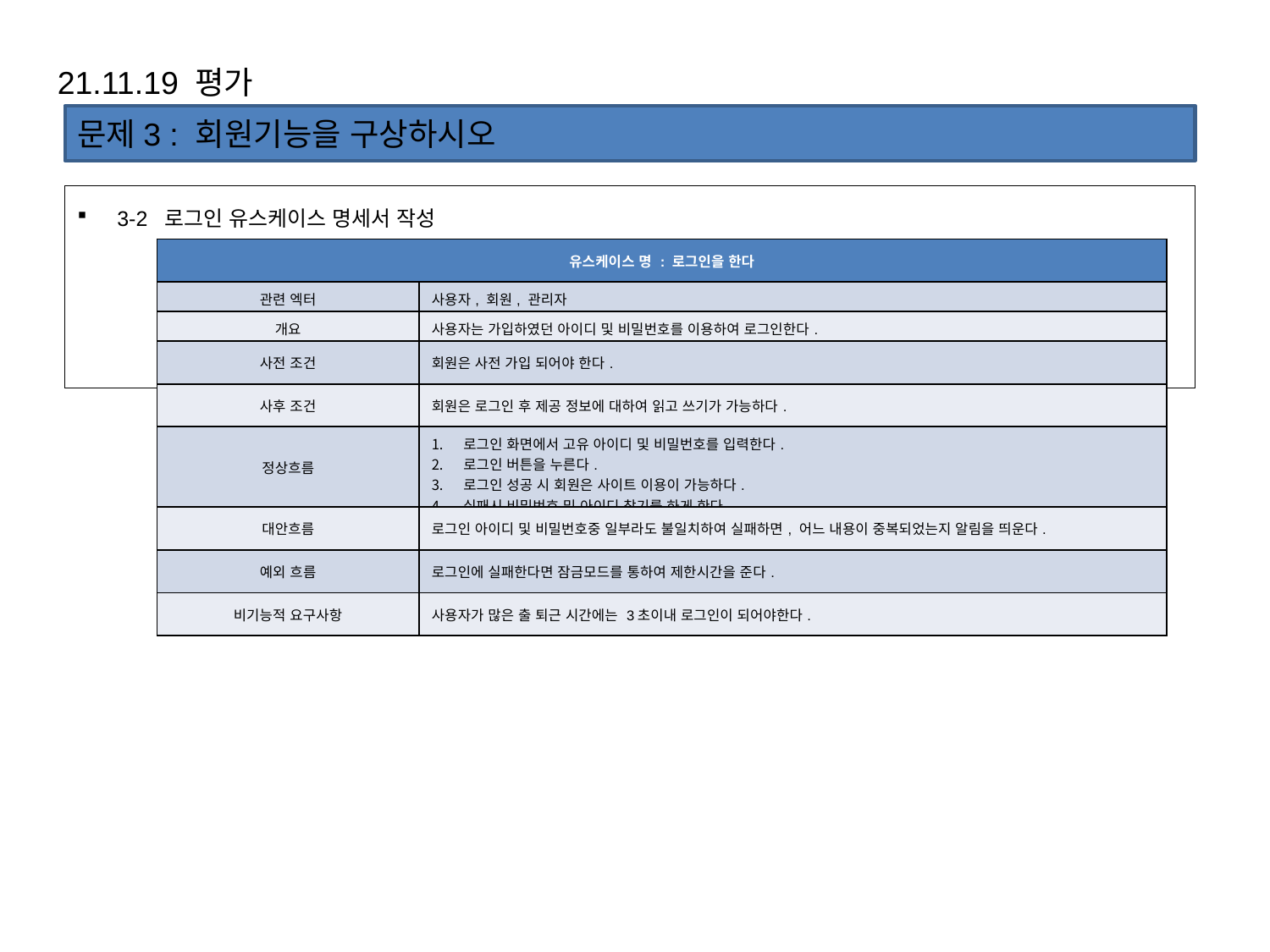

21.11.19 평가
문제3 : 회원기능을 구상하시오
3-2  로그인 유스케이스 명세서 작성

| 유스케이스 명 : 로그인을 한다 |  |
| --- | --- |
| 관련 엑터 | 사용자, 회원, 관리자 |
| 개요 | 사용자는 가입하였던 아이디 및 비밀번호를 이용하여 로그인한다. |
| 사전 조건 | 회원은 사전 가입 되어야 한다. |
| 사후 조건 | 회원은 로그인 후 제공 정보에 대하여 읽고 쓰기가 가능하다. |
| 정상흐름 | 로그인 화면에서 고유 아이디 및 비밀번호를 입력한다. 로그인 버튼을 누른다. 로그인 성공 시 회원은 사이트 이용이 가능하다. 실패시 비밀번호 및 아이디 찾기를 하게 한다. |
| 대안흐름 | 로그인 아이디 및 비밀번호중 일부라도 불일치하여 실패하면, 어느 내용이 중복되었는지 알림을 띄운다. |
| 예외 흐름 | 로그인에 실패한다면 잠금모드를 통하여 제한시간을 준다. |
| 비기능적 요구사항 | 사용자가 많은 출 퇴근 시간에는 3초이내 로그인이 되어야한다. |